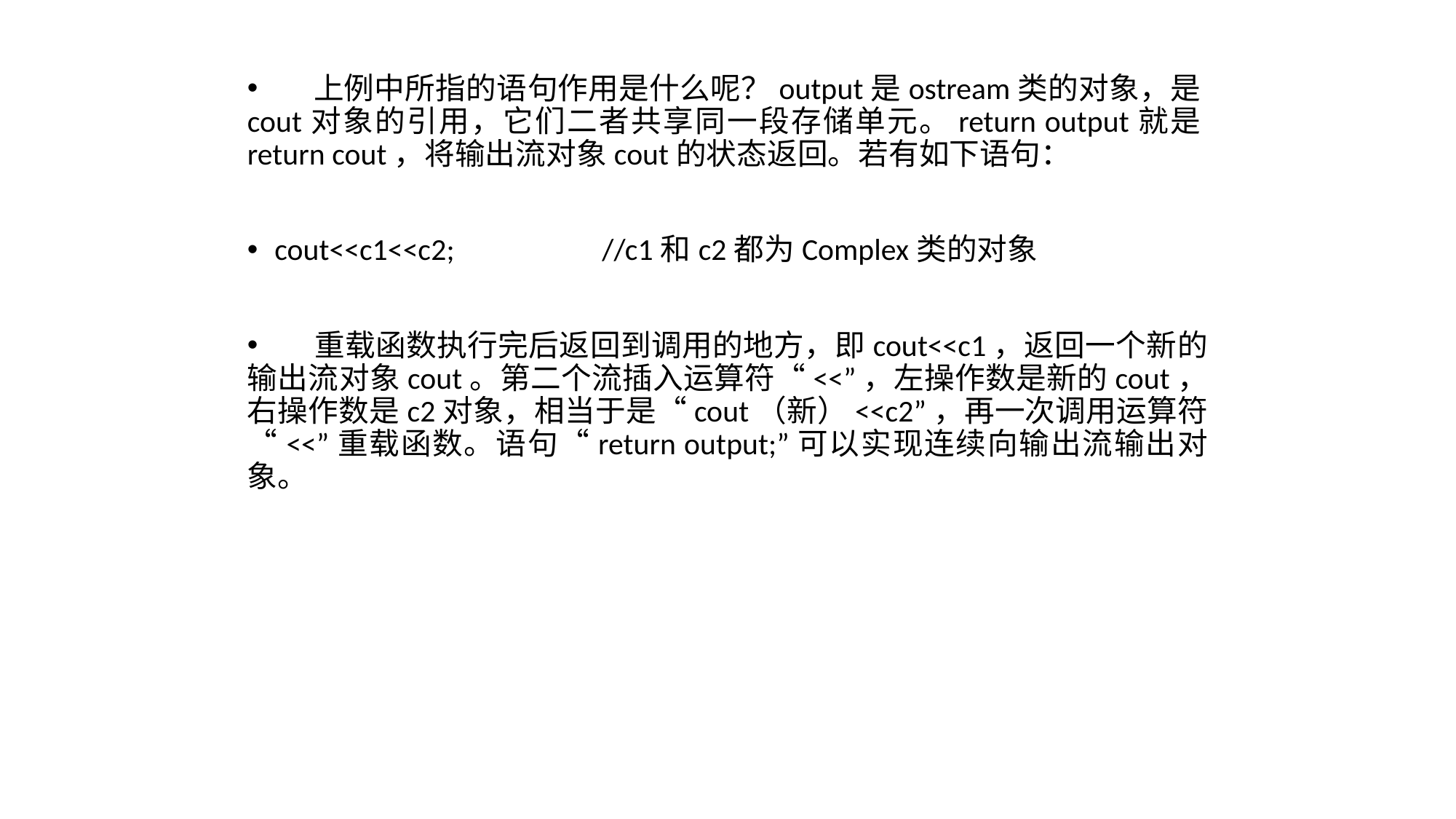

上例中所指的语句作用是什么呢？output是ostream类的对象，是cout对象的引用，它们二者共享同一段存储单元。return output就是return cout，将输出流对象cout的状态返回。若有如下语句：

cout<<c1<<c2;   		//c1和c2都为Complex类的对象

       重载函数执行完后返回到调用的地方，即cout<<c1，返回一个新的输出流对象cout。第二个流插入运算符“<<”，左操作数是新的cout，右操作数是c2对象，相当于是“cout（新）<<c2”，再一次调用运算符“<<”重载函数。语句“return output;”可以实现连续向输出流输出对象。